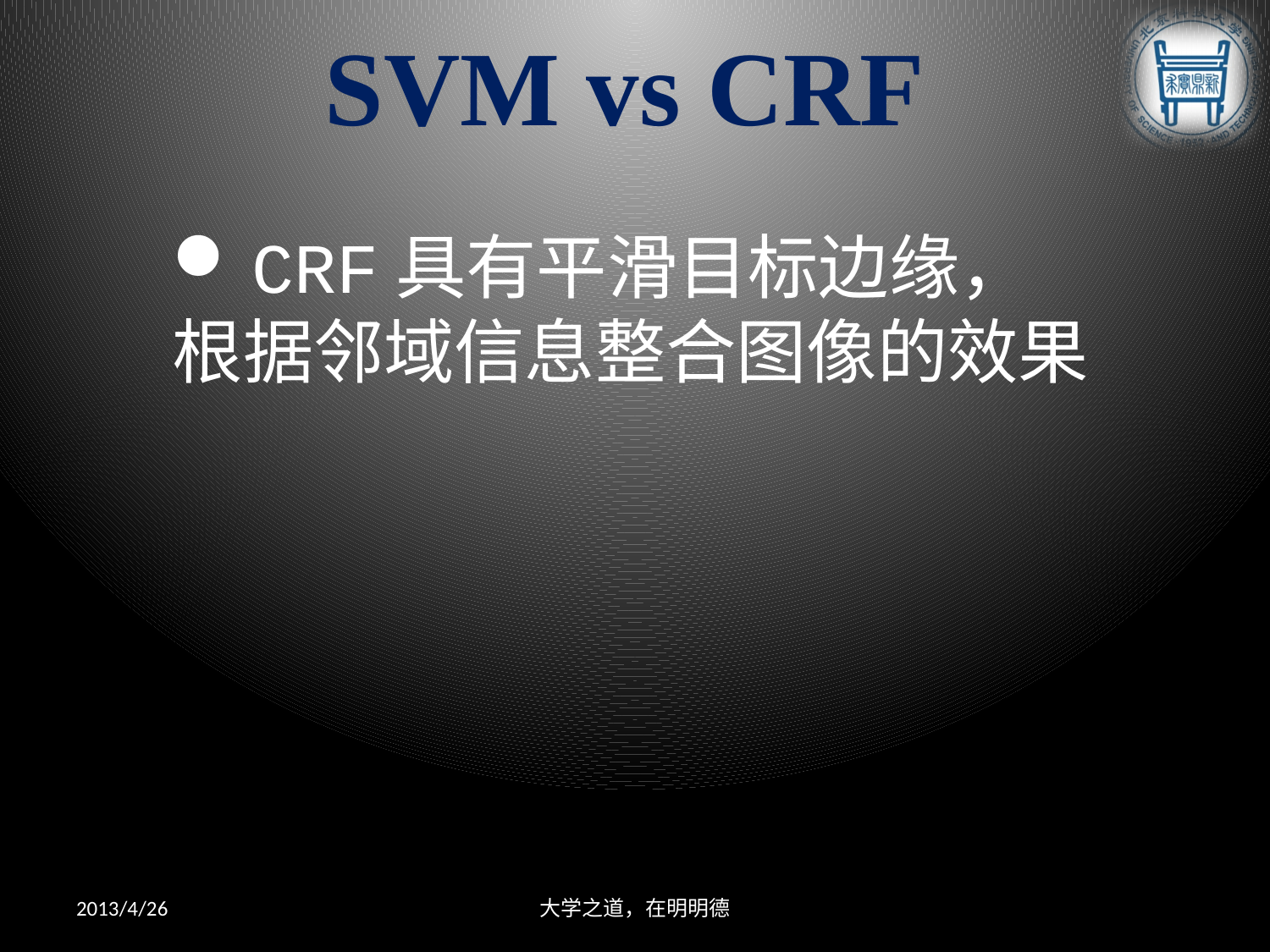

# SVM vs CRF
CRF具有平滑目标边缘，
根据邻域信息整合图像的效果
2013/4/26
大学之道，在明明德